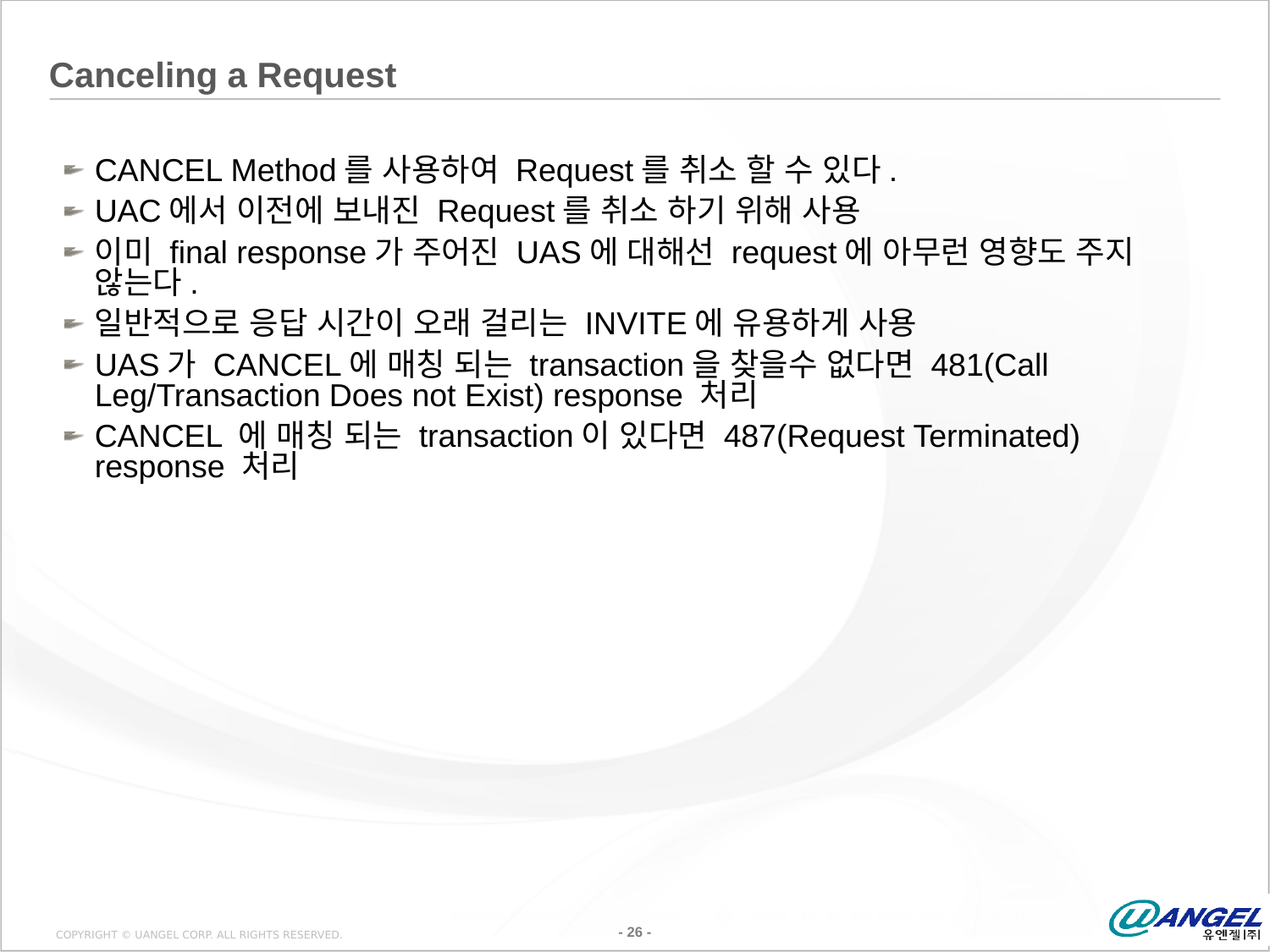

# Canceling a Request
CANCEL Method를 사용하여 Request를 취소 할 수 있다.
UAC에서 이전에 보내진 Request를 취소 하기 위해 사용
이미 final response가 주어진 UAS에 대해선 request에 아무런 영향도 주지 않는다.
일반적으로 응답 시간이 오래 걸리는 INVITE에 유용하게 사용
UAS가 CANCEL에 매칭 되는 transaction을 찾을수 없다면 481(Call Leg/Transaction Does not Exist) response 처리
CANCEL 에 매칭 되는 transaction이 있다면 487(Request Terminated) response 처리